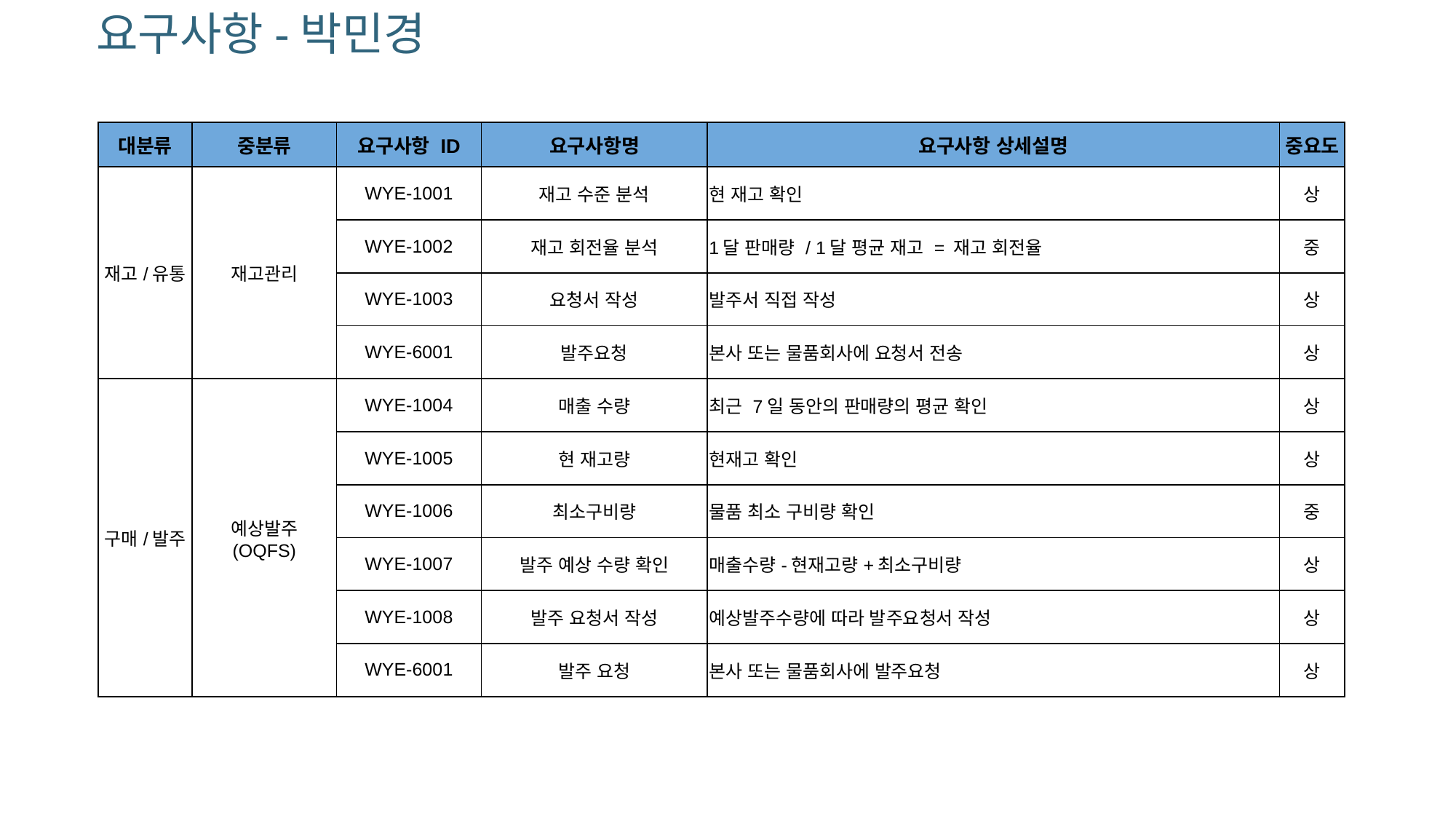

요구사항-박민경
| 대분류 | 중분류 | 요구사항 ID | 요구사항명 | 요구사항 상세설명 | 중요도 |
| --- | --- | --- | --- | --- | --- |
| 재고/유통 | 재고관리 | WYE-1001 | 재고 수준 분석 | 현 재고 확인 | 상 |
|  |  | WYE-1002 | 재고 회전율 분석 | 1달 판매량 / 1달 평균 재고 = 재고 회전율 | 중 |
|  |  | WYE-1003 | 요청서 작성 | 발주서 직접 작성 | 상 |
|  |  | WYE-6001 | 발주요청 | 본사 또는 물품회사에 요청서 전송 | 상 |
| 구매/발주 | 예상발주 (OQFS) | WYE-1004 | 매출 수량 | 최근 7일 동안의 판매량의 평균 확인 | 상 |
|  |  | WYE-1005 | 현 재고량 | 현재고 확인 | 상 |
|  |  | WYE-1006 | 최소구비량 | 물품 최소 구비량 확인 | 중 |
|  |  | WYE-1007 | 발주 예상 수량 확인 | 매출수량-현재고량+최소구비량 | 상 |
|  |  | WYE-1008 | 발주 요청서 작성 | 예상발주수량에 따라 발주요청서 작성 | 상 |
|  |  | WYE-6001 | 발주 요청 | 본사 또는 물품회사에 발주요청 | 상 |